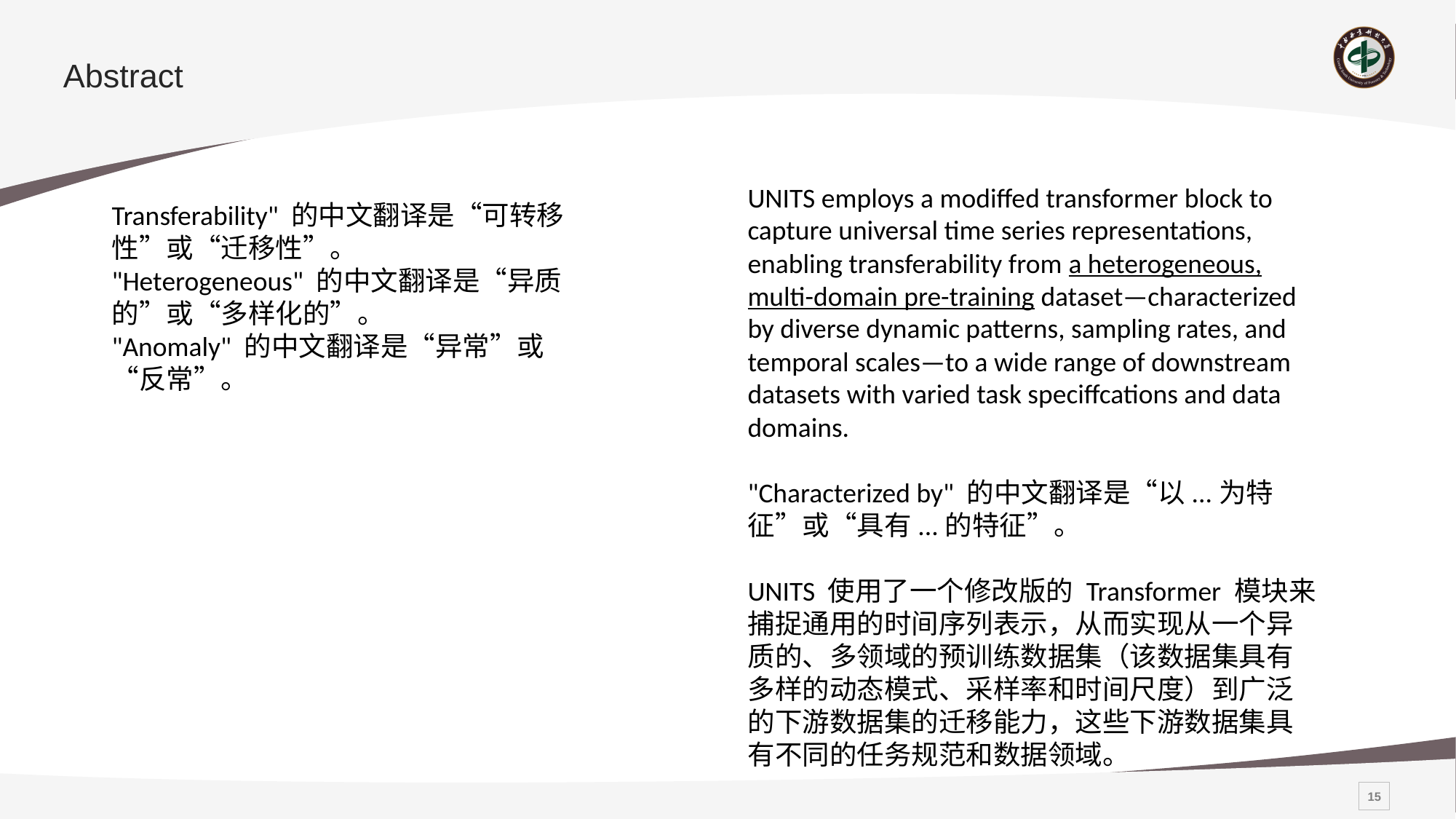

# Abstract
UNITS employs a modiffed transformer block to capture universal time series representations,  enabling transferability from a heterogeneous, multi-domain pre-training dataset—characterized by diverse dynamic patterns, sampling rates, and temporal scales—to a wide range of downstream datasets with varied task speciffcations and data domains.

"Characterized by" 的中文翻译是“以...为特征”或“具有...的特征”。

UNITS 使用了一个修改版的 Transformer 模块来捕捉通用的时间序列表示，从而实现从一个异质的、多领域的预训练数据集（该数据集具有多样的动态模式、采样率和时间尺度）到广泛的下游数据集的迁移能力，这些下游数据集具有不同的任务规范和数据领域。
Transferability" 的中文翻译是“可转移性”或“迁移性”。
"Heterogeneous" 的中文翻译是“异质的”或“多样化的”。
"Anomaly" 的中文翻译是“异常”或“反常”。